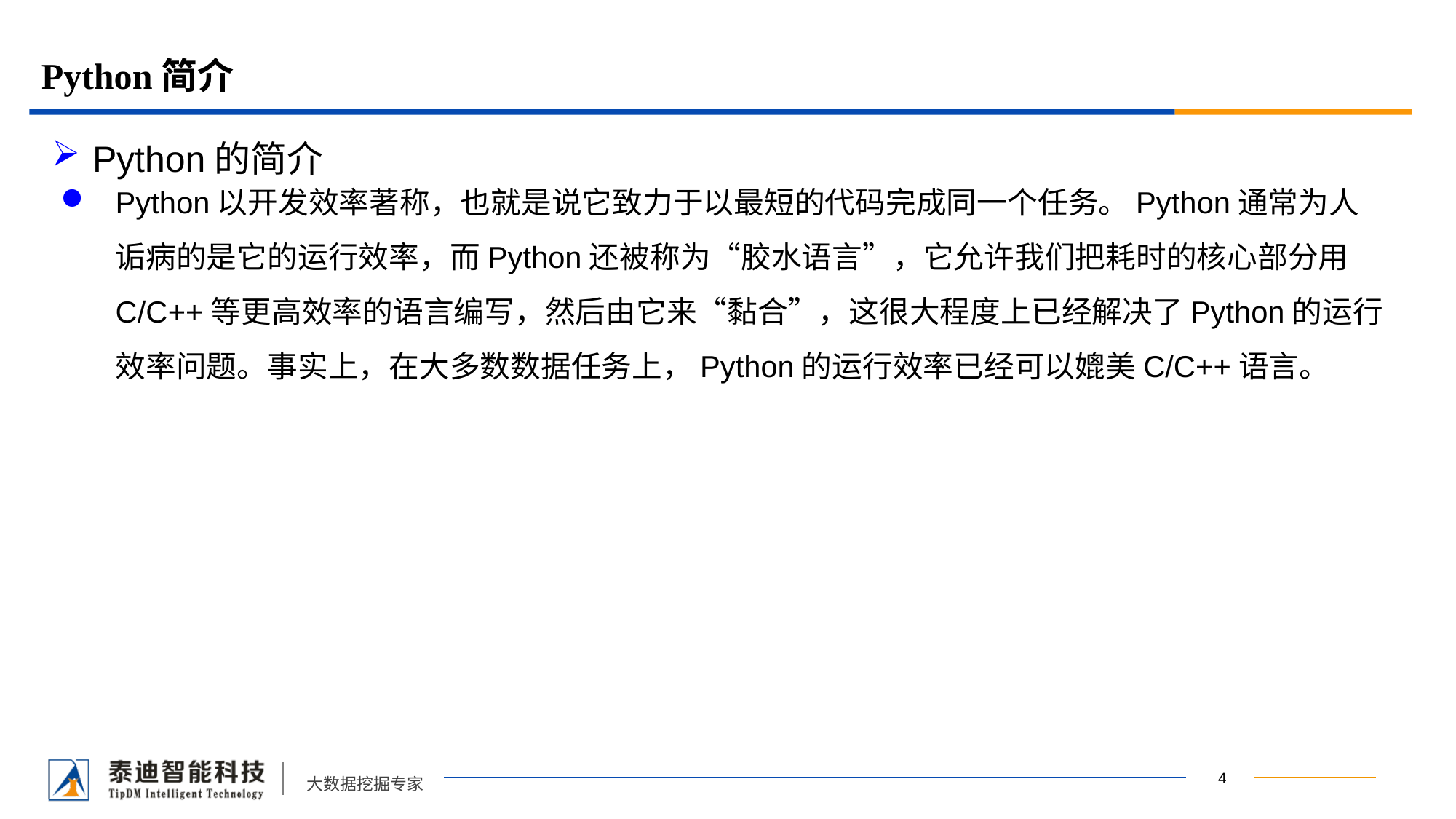

# Python简介
Python的简介
Python以开发效率著称，也就是说它致力于以最短的代码完成同一个任务。Python通常为人诟病的是它的运行效率，而Python还被称为“胶水语言”，它允许我们把耗时的核心部分用C/C++等更高效率的语言编写，然后由它来“黏合”，这很大程度上已经解决了Python的运行效率问题。事实上，在大多数数据任务上，Python的运行效率已经可以媲美C/C++语言。